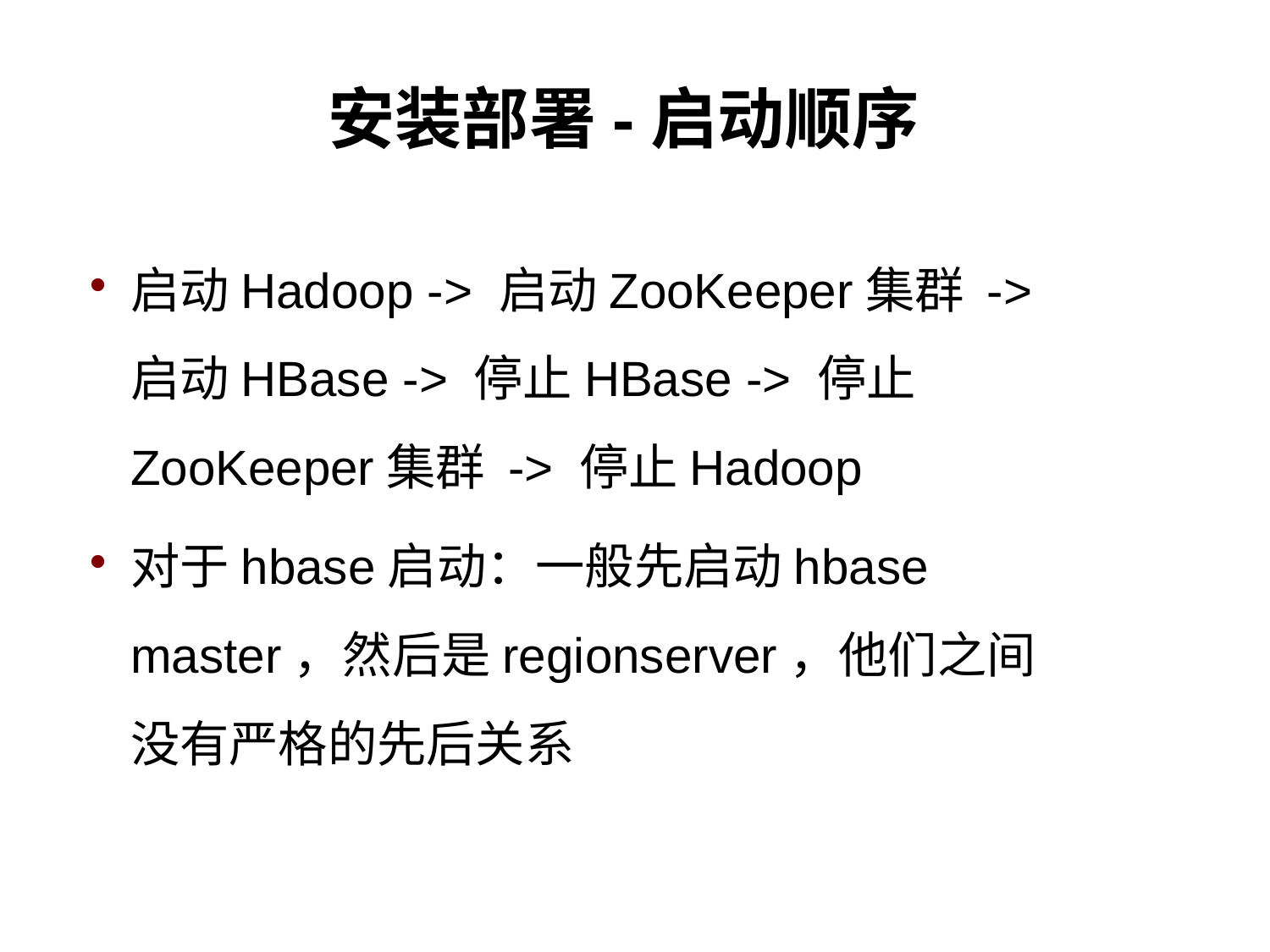

安装部署-启动顺序
启动Hadoop -> 启动ZooKeeper集群 -> 启动HBase -> 停止HBase -> 停止ZooKeeper集群 -> 停止Hadoop
对于hbase启动：一般先启动hbase master，然后是regionserver，他们之间没有严格的先后关系